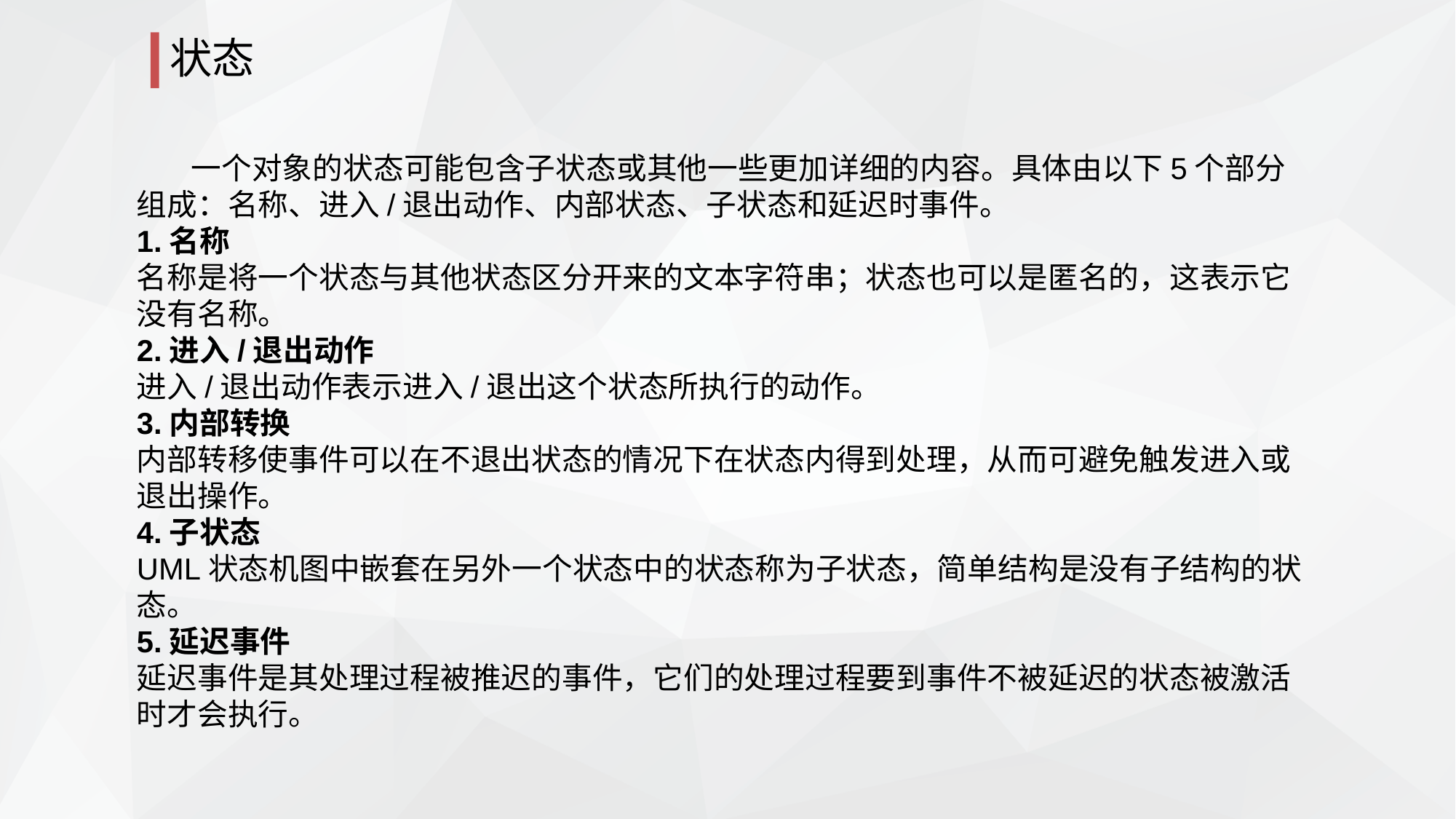

状态

       一个对象的状态可能包含子状态或其他一些更加详细的内容。具体由以下5个部分组成：名称、进入/退出动作、内部状态、子状态和延迟时事件。
1.名称
名称是将一个状态与其他状态区分开来的文本字符串；状态也可以是匿名的，这表示它没有名称。
2.进入/退出动作
进入/退出动作表示进入/退出这个状态所执行的动作。
3.内部转换
内部转移使事件可以在不退出状态的情况下在状态内得到处理，从而可避免触发进入或退出操作。
4.子状态
UML状态机图中嵌套在另外一个状态中的状态称为子状态，简单结构是没有子结构的状态。
5.延迟事件
延迟事件是其处理过程被推迟的事件，它们的处理过程要到事件不被延迟的状态被激活时才会执行。